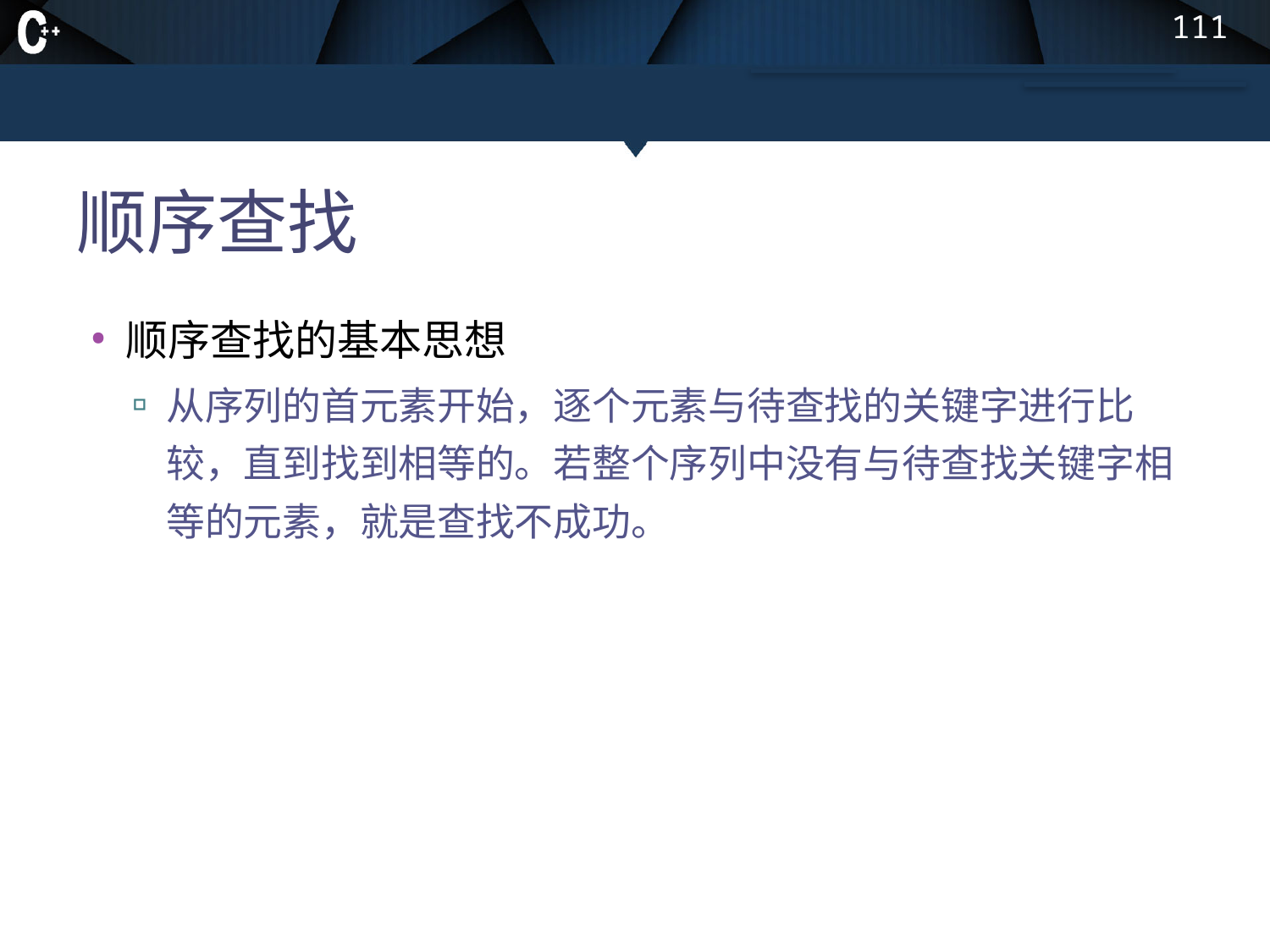

111
# 顺序查找
顺序查找的基本思想
从序列的首元素开始，逐个元素与待查找的关键字进行比较，直到找到相等的。若整个序列中没有与待查找关键字相等的元素，就是查找不成功。